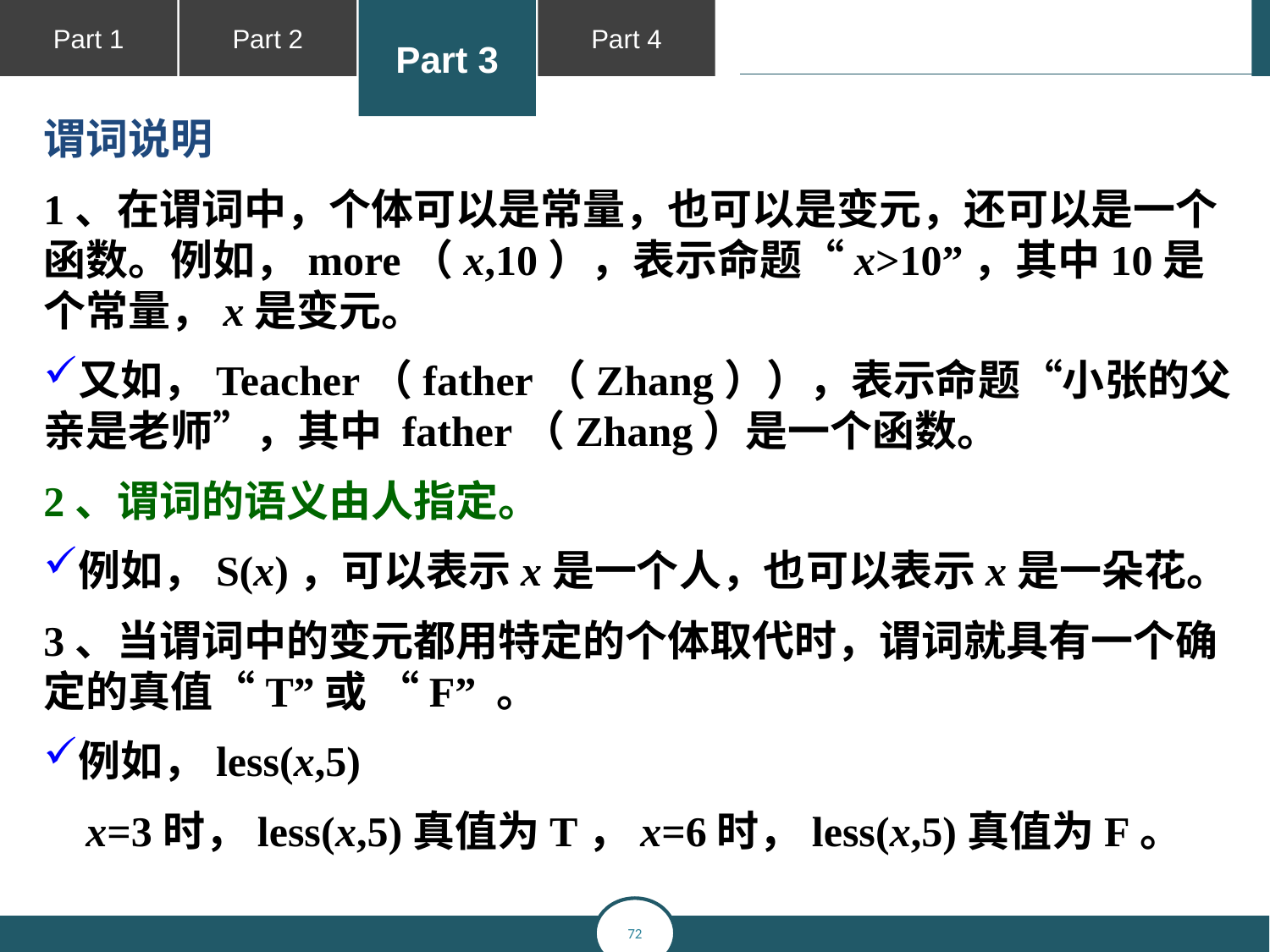

谓词说明
1、在谓词中，个体可以是常量，也可以是变元，还可以是一个函数。例如，more（x,10），表示命题“x>10”，其中10是个常量，x是变元。
又如，Teacher（father（Zhang）），表示命题“小张的父亲是老师”，其中 father（Zhang）是一个函数。
2、谓词的语义由人指定。
例如，S(x)，可以表示x是一个人，也可以表示x是一朵花。
3、当谓词中的变元都用特定的个体取代时，谓词就具有一个确定的真值“T”或 “F” 。
例如，less(x,5)
    x=3时，less(x,5)真值为T，x=6时，less(x,5)真值为F。